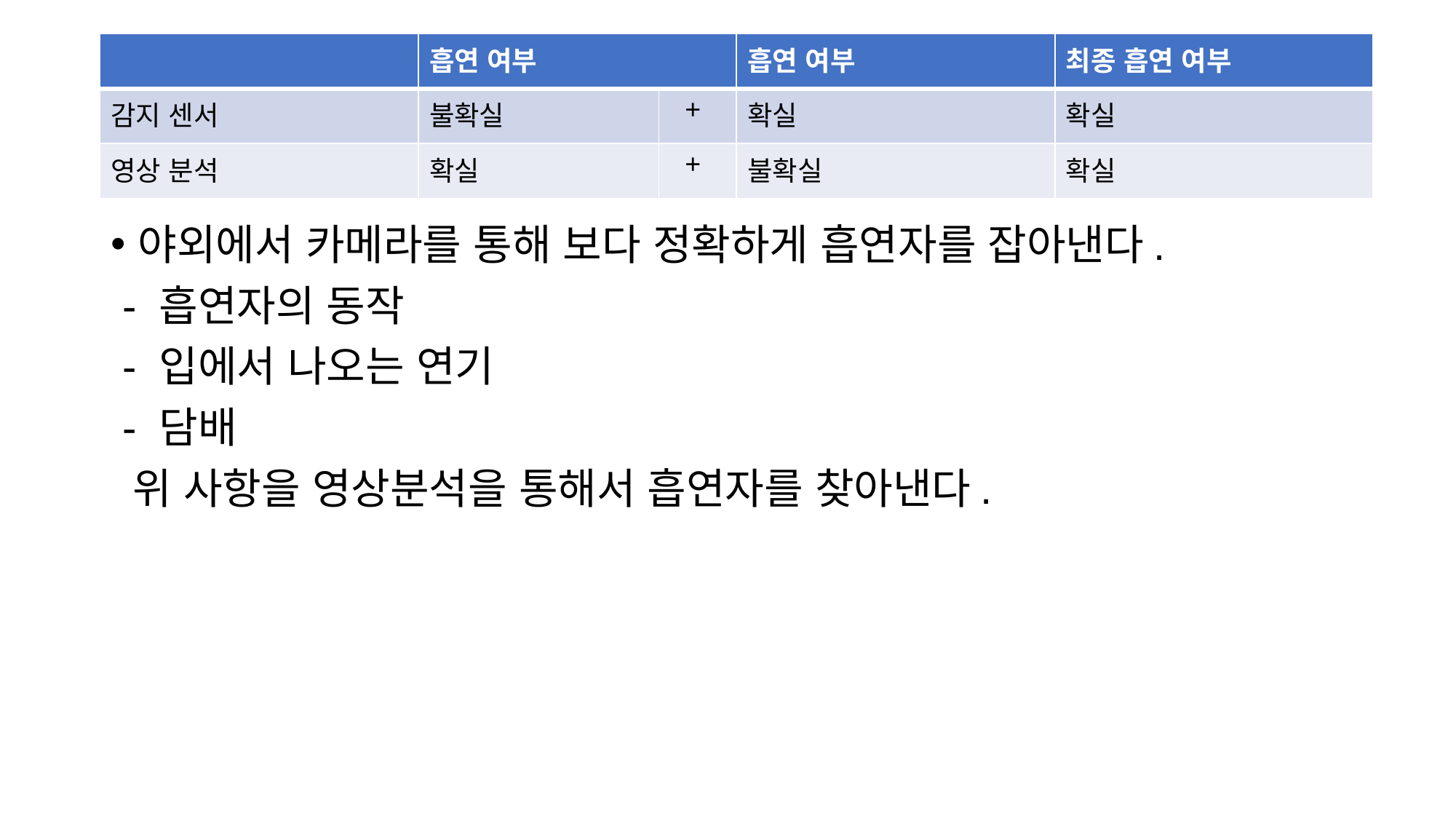

|  | 흡연 여부 |  | 흡연 여부 | 최종 흡연 여부 |
| --- | --- | --- | --- | --- |
| 감지 센서 | 불확실 | + | 확실 | 확실 |
| 영상 분석 | 확실 | + | 불확실 | 확실 |
야외에서 카메라를 통해 보다 정확하게 흡연자를 잡아낸다.
 - 흡연자의 동작
 - 입에서 나오는 연기
 - 담배
 위 사항을 영상분석을 통해서 흡연자를 찾아낸다.